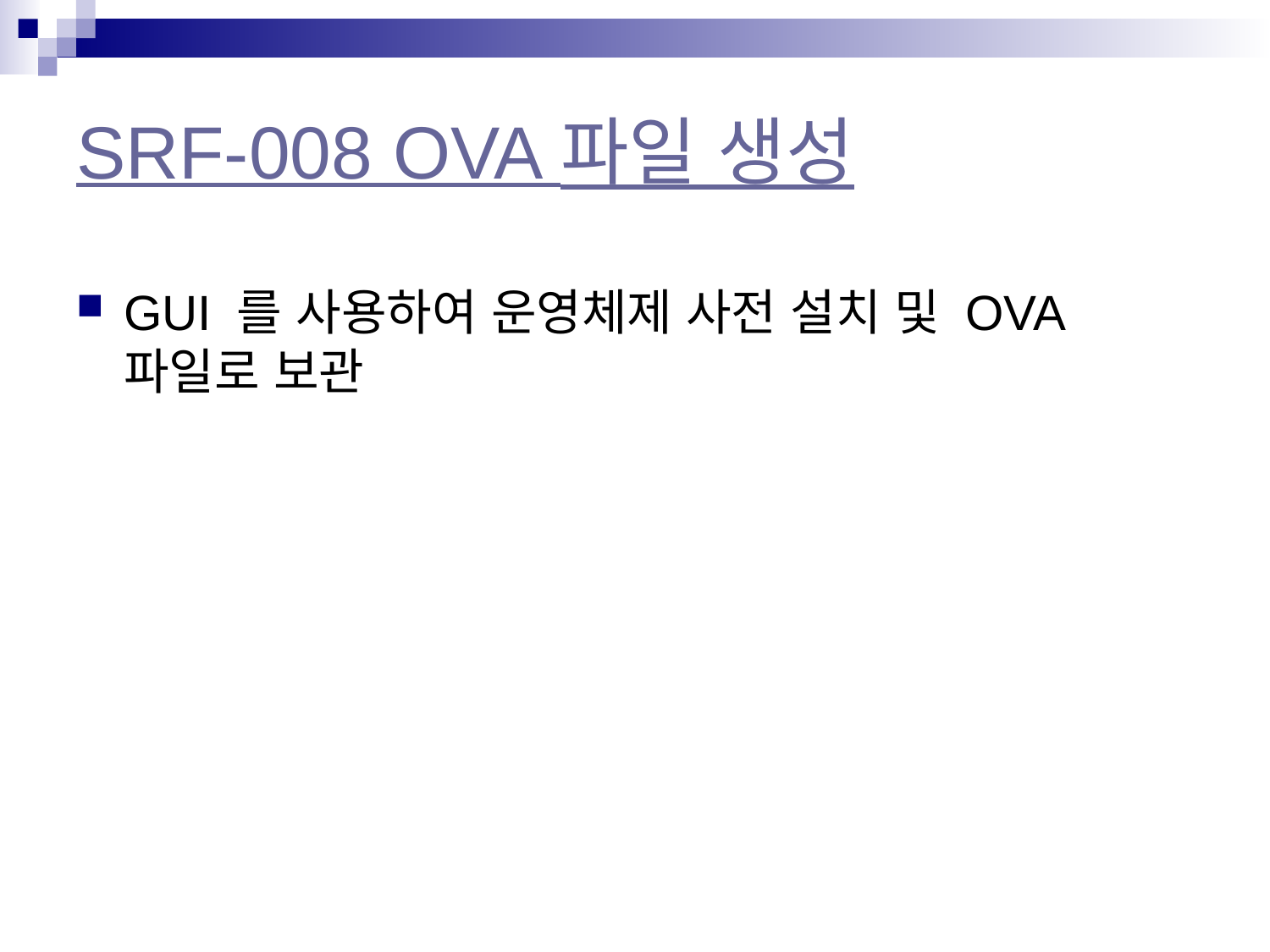

# SRF-008 OVA 파일 생성
GUI 를 사용하여 운영체제 사전 설치 및 OVA 파일로 보관